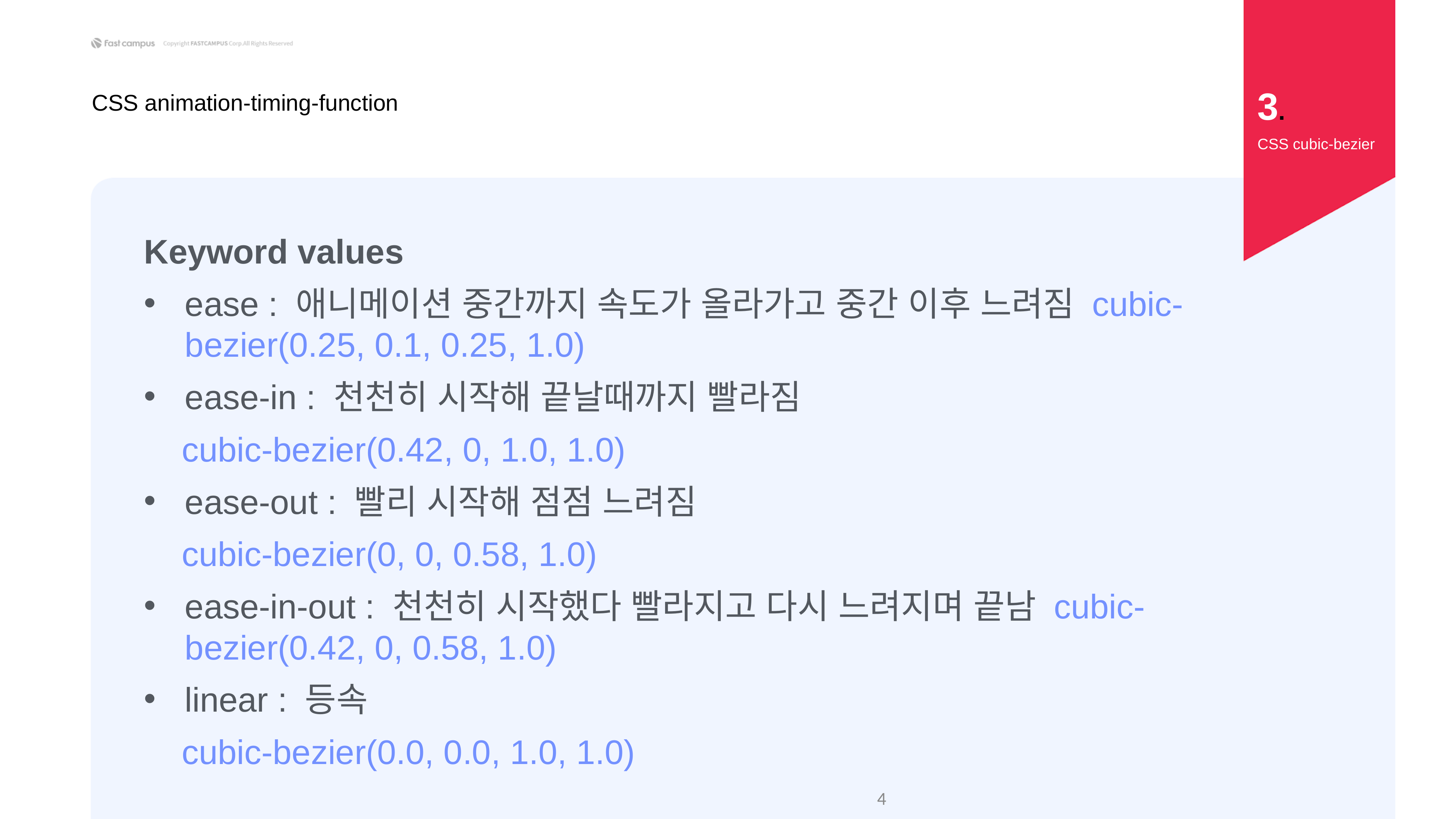

3.
CSS animation-timing-function
CSS cubic-bezier
Keyword values
ease : 애니메이션 중간까지 속도가 올라가고 중간 이후 느려짐 cubic-bezier(0.25, 0.1, 0.25, 1.0)
ease-in : 천천히 시작해 끝날때까지 빨라짐
    cubic-bezier(0.42, 0, 1.0, 1.0)
ease-out : 빨리 시작해 점점 느려짐
    cubic-bezier(0, 0, 0.58, 1.0)
ease-in-out : 천천히 시작했다 빨라지고 다시 느려지며 끝남 cubic-bezier(0.42, 0, 0.58, 1.0)
linear : 등속
    cubic-bezier(0.0, 0.0, 1.0, 1.0)
4